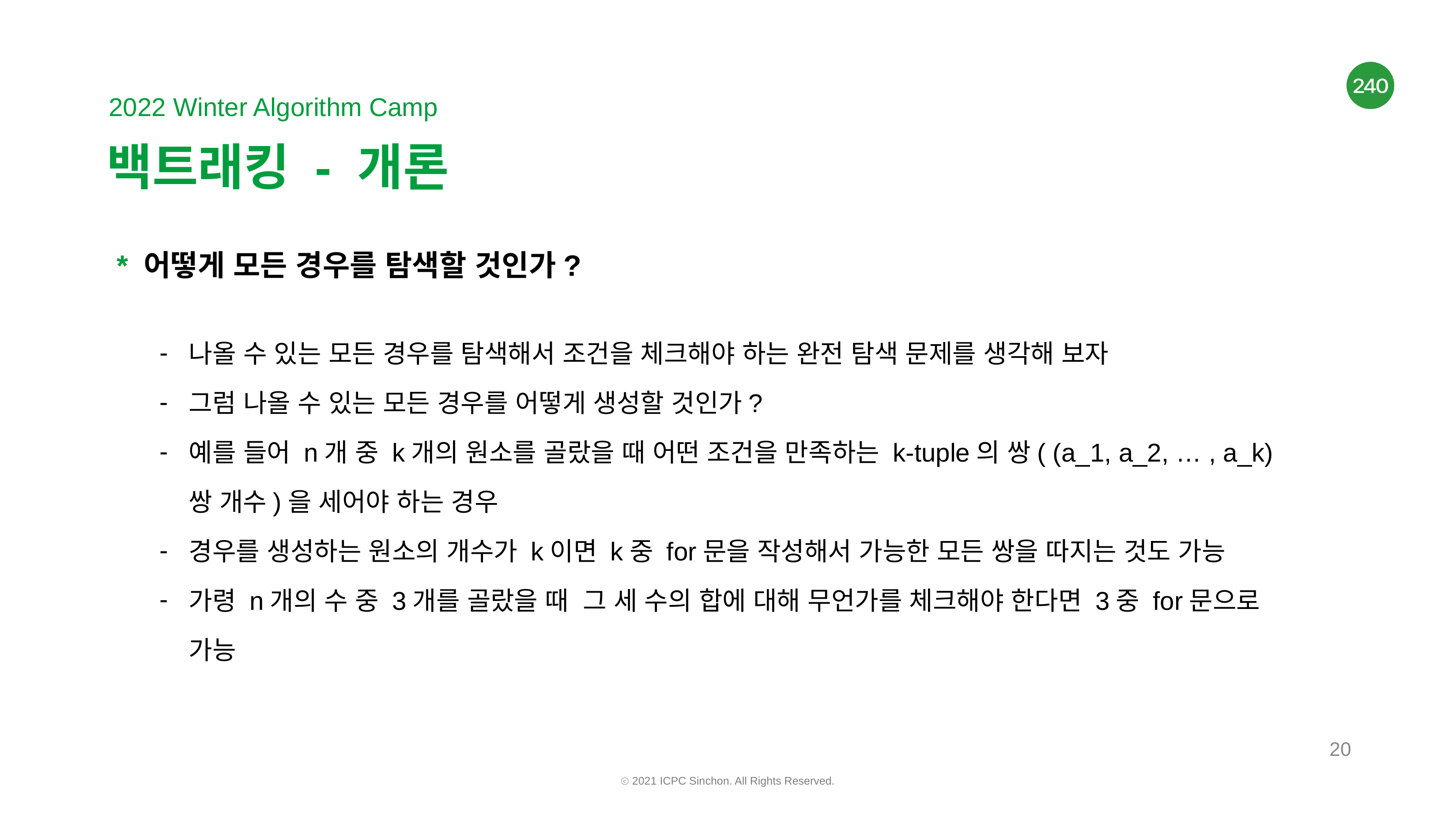

# 백트래킹 - 개론
* 어떻게 모든 경우를 탐색할 것인가?

나올 수 있는 모든 경우를 탐색해서 조건을 체크해야 하는 완전 탐색 문제를 생각해 보자
그럼 나올 수 있는 모든 경우를 어떻게 생성할 것인가?
예를 들어 n개 중 k개의 원소를 골랐을 때 어떤 조건을 만족하는 k-tuple의 쌍( (a_1, a_2, … , a_k) 쌍 개수)을 세어야 하는 경우
경우를 생성하는 원소의 개수가 k이면 k중 for문을 작성해서 가능한 모든 쌍을 따지는 것도 가능
가령 n개의 수 중 3개를 골랐을 때  그 세 수의 합에 대해 무언가를 체크해야 한다면 3중 for문으로 가능
20
ⓒ 2021 ICPC Sinchon. All Rights Reserved.